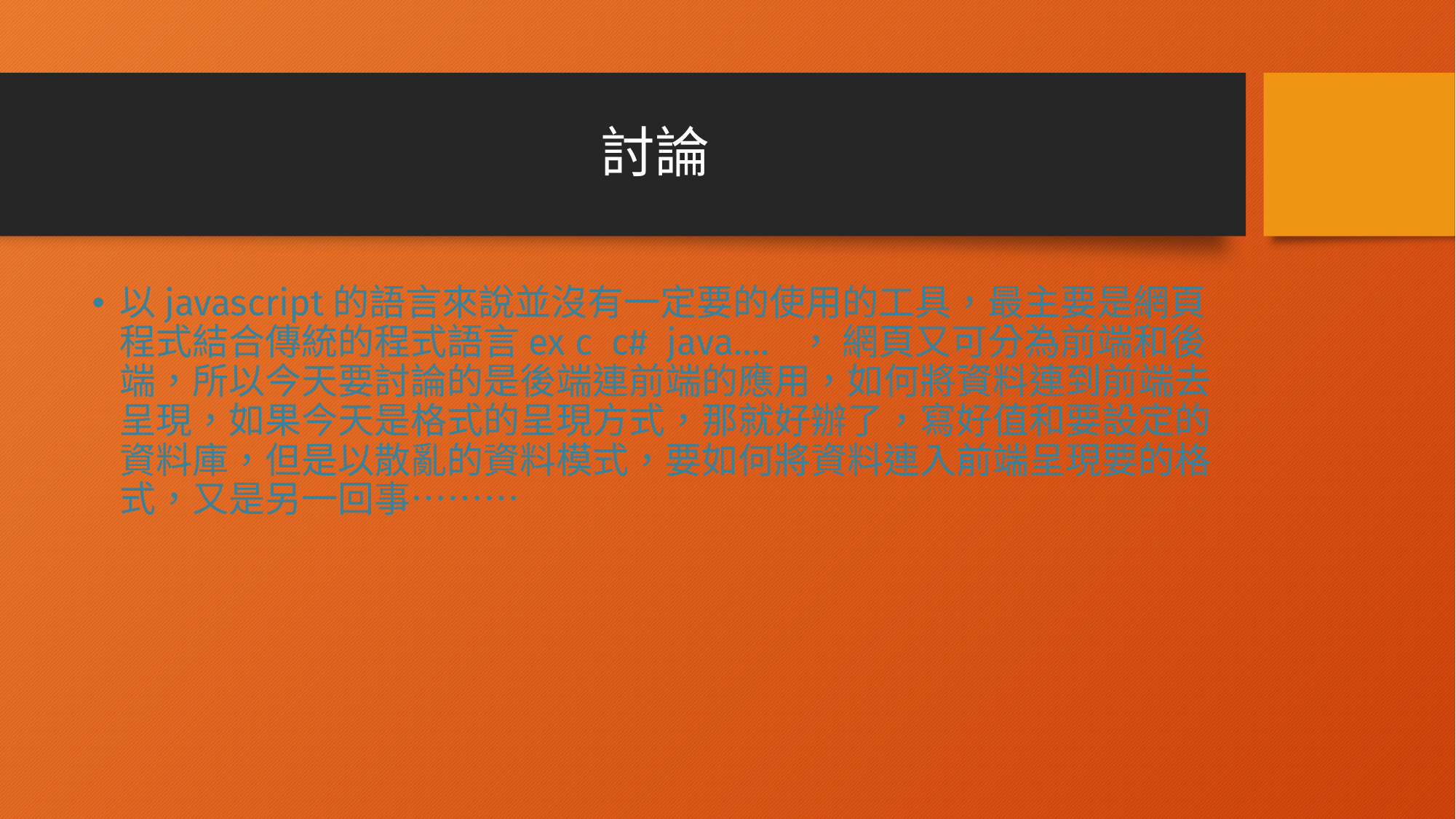

# 討論
以javascript的語言來說並沒有一定要的使用的工具，最主要是網頁程式結合傳統的程式語言ex c  c#  java….  ， 網頁又可分為前端和後端，所以今天要討論的是後端連前端的應用，如何將資料連到前端去呈現，如果今天是格式的呈現方式，那就好辦了，寫好值和要設定的資料庫，但是以散亂的資料模式，要如何將資料連入前端呈現要的格式，又是另一回事………